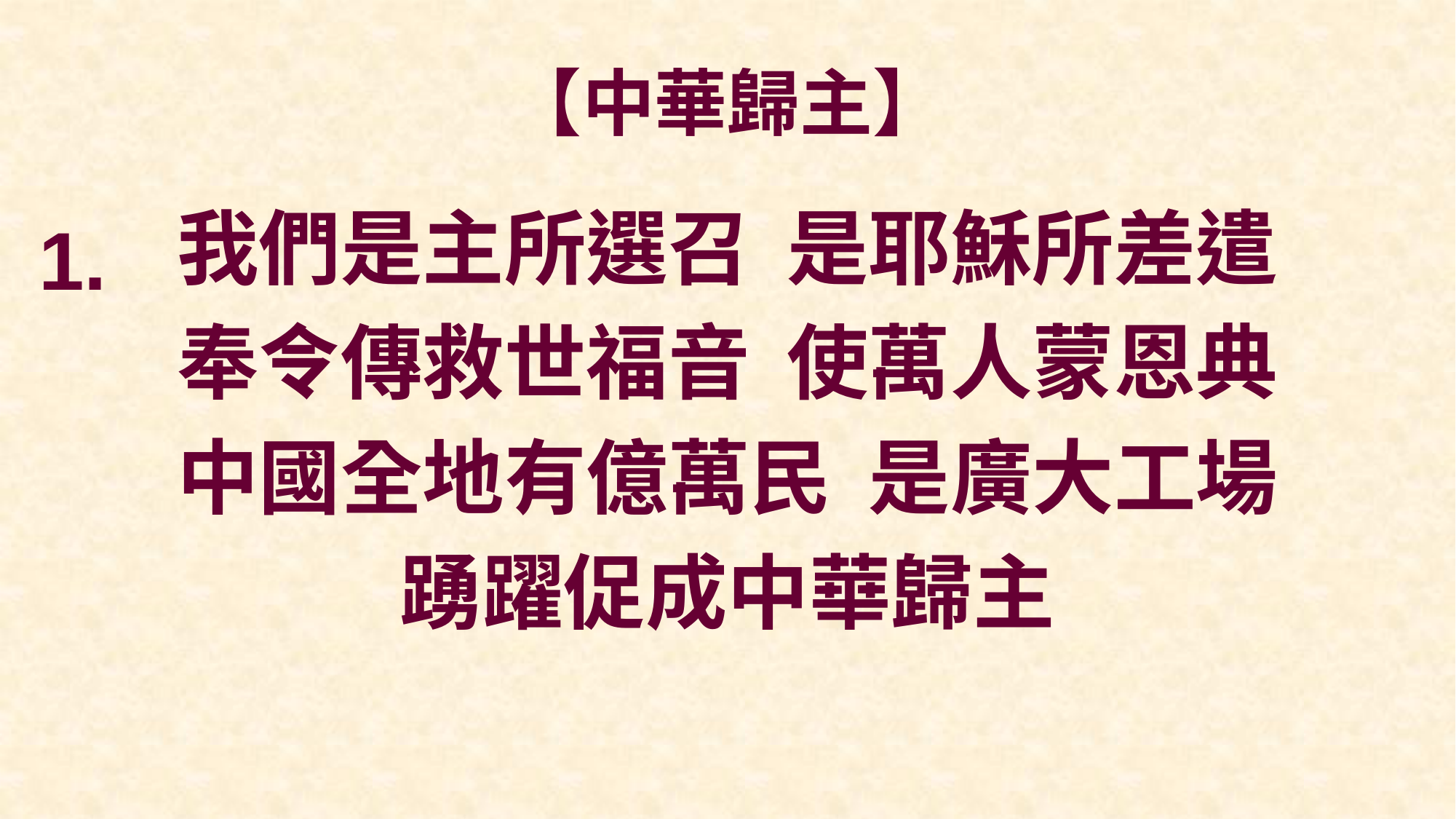

# 【中華歸主】
我們是主所選召  是耶穌所差遣
奉令傳救世福音  使萬人蒙恩典
中國全地有億萬民  是廣大工場
踴躍促成中華歸主
1.